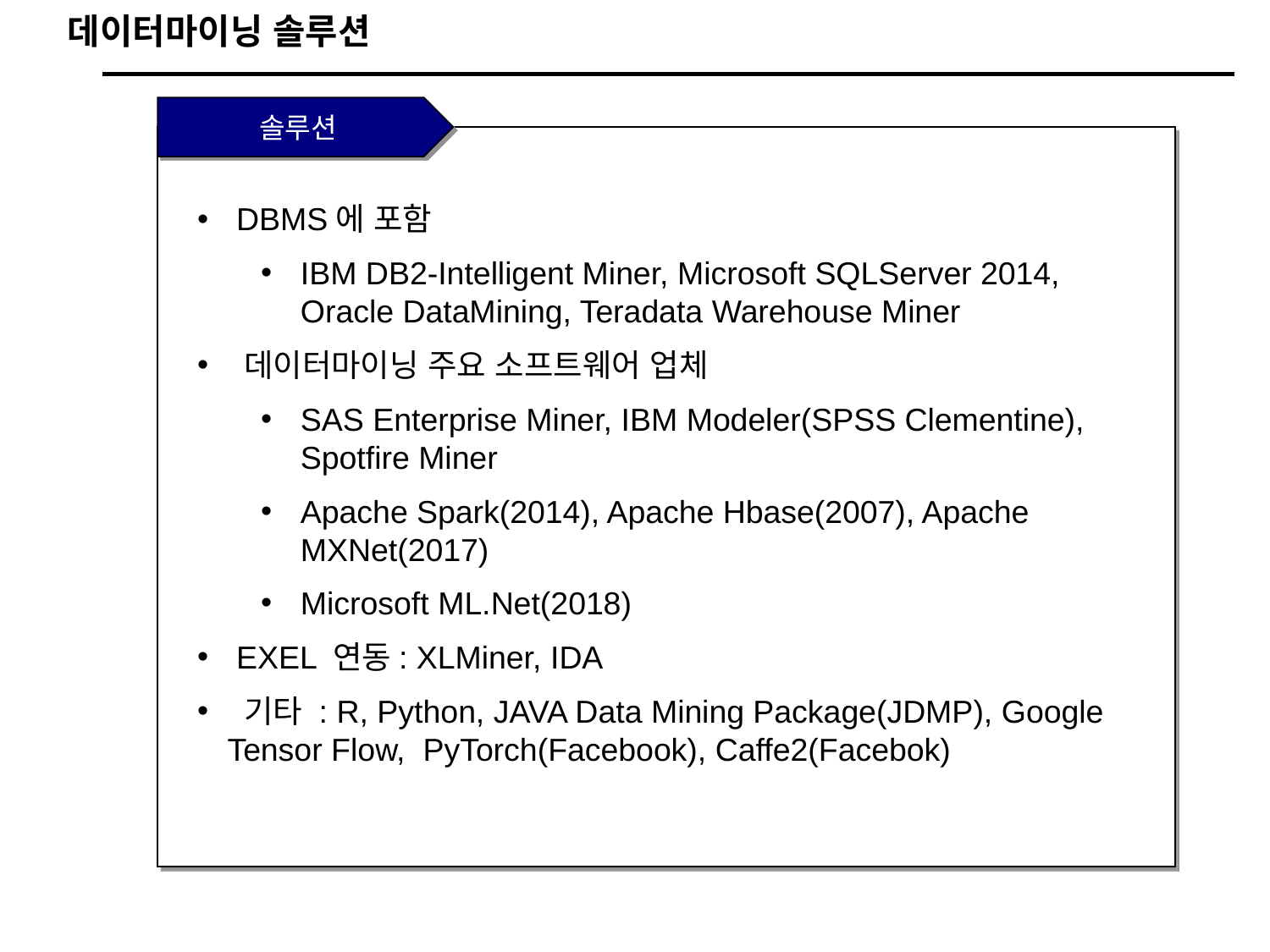

# 데이터마이닝 솔루션
솔루션

 DBMS에 포함
IBM DB2-Intelligent Miner, Microsoft SQLServer 2014, Oracle DataMining, Teradata Warehouse Miner
 데이터마이닝 주요 소프트웨어 업체
SAS Enterprise Miner, IBM Modeler(SPSS Clementine), Spotfire Miner
Apache Spark(2014), Apache Hbase(2007), Apache MXNet(2017)
Microsoft ML.Net(2018)
 EXEL 연동: XLMiner, IDA
 기타 : R, Python, JAVA Data Mining Package(JDMP), Google Tensor Flow,  PyTorch(Facebook), Caffe2(Facebok)